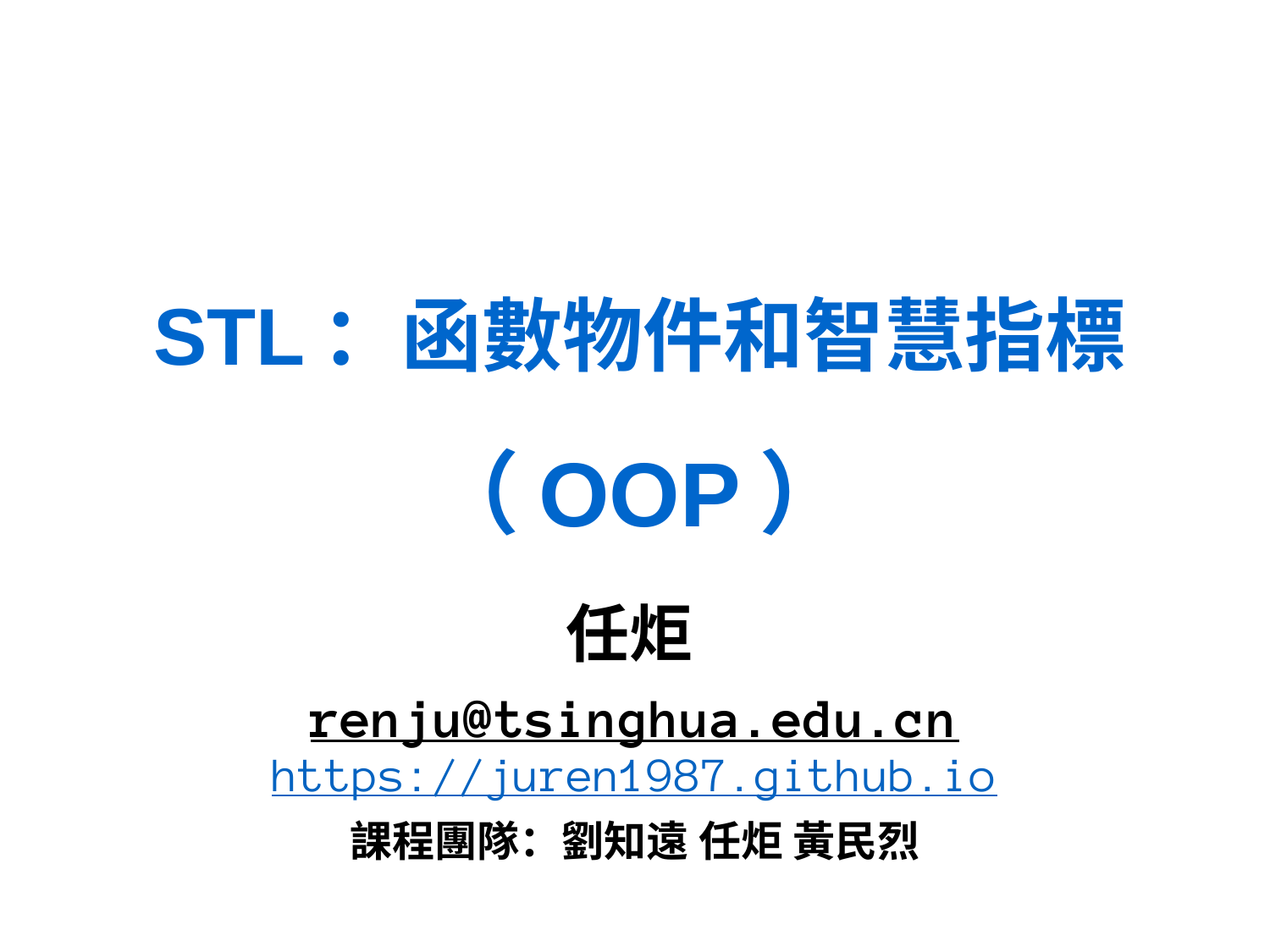

# STL：函數物件和智慧指標 （OOP）
任炬
renju@tsinghua.edu.cn
https://juren1987.github.io
課程團隊：劉知遠 任炬 黃民烈